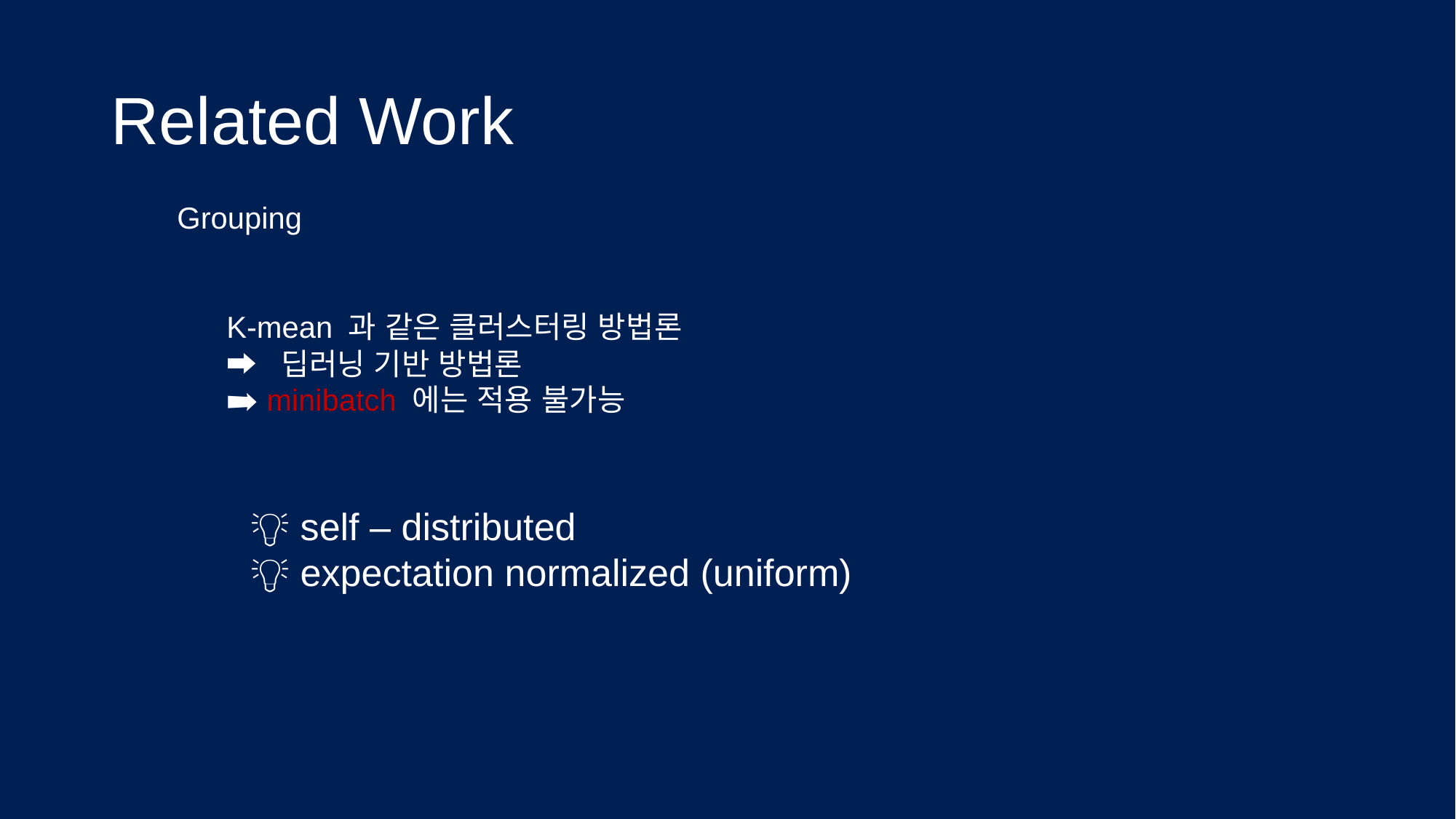

# Related Work
Grouping
K-mean 과 같은 클러스터링 방법론
➡️  딥러닝 기반 방법론
➡️ minibatch 에는 적용 불가능

💡 self – distributed
💡 expectation normalized (uniform)